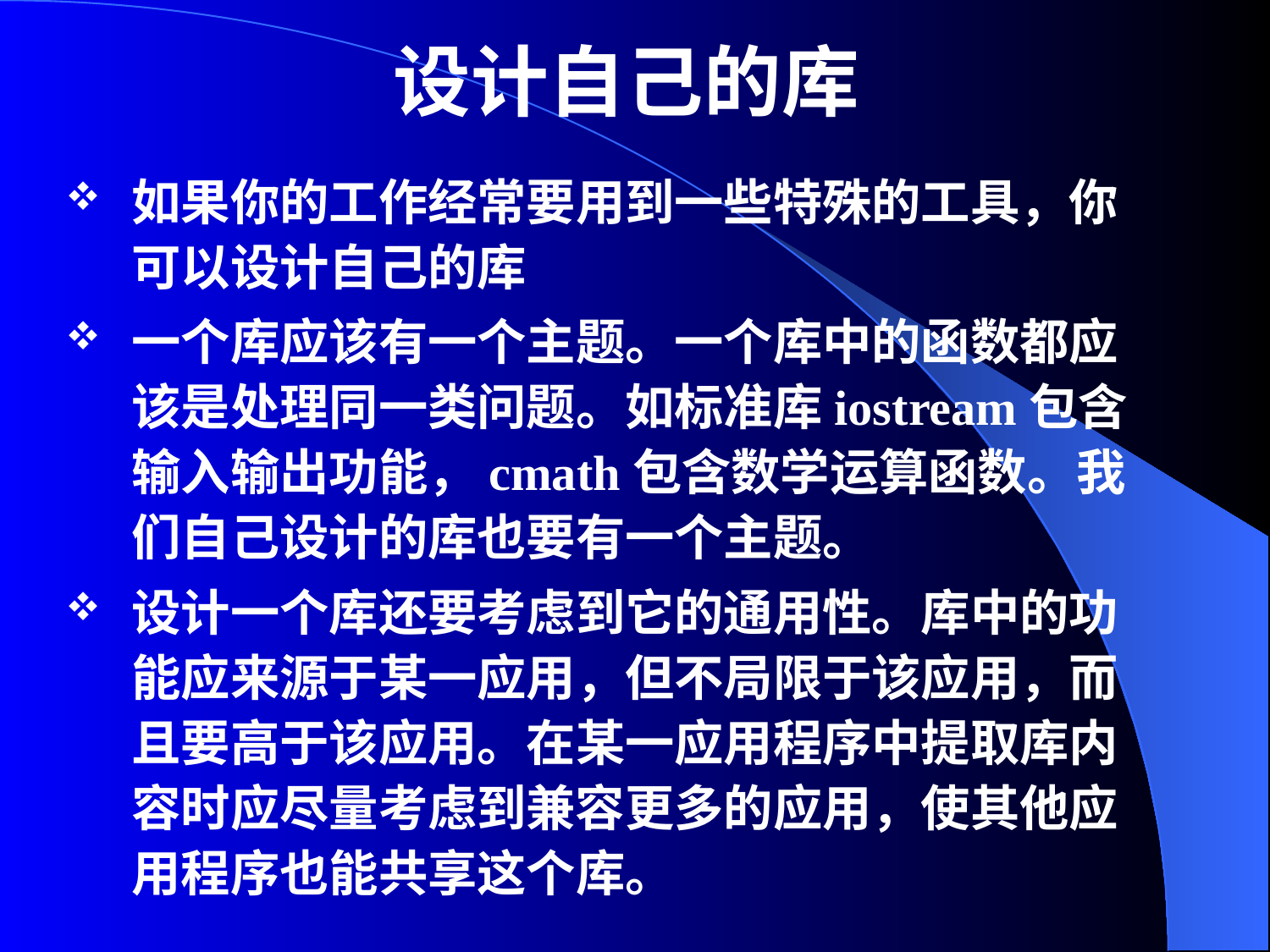

# 设计自己的库
如果你的工作经常要用到一些特殊的工具，你可以设计自己的库
一个库应该有一个主题。一个库中的函数都应该是处理同一类问题。如标准库iostream包含输入输出功能，cmath包含数学运算函数。我们自己设计的库也要有一个主题。
设计一个库还要考虑到它的通用性。库中的功能应来源于某一应用，但不局限于该应用，而且要高于该应用。在某一应用程序中提取库内容时应尽量考虑到兼容更多的应用，使其他应用程序也能共享这个库。